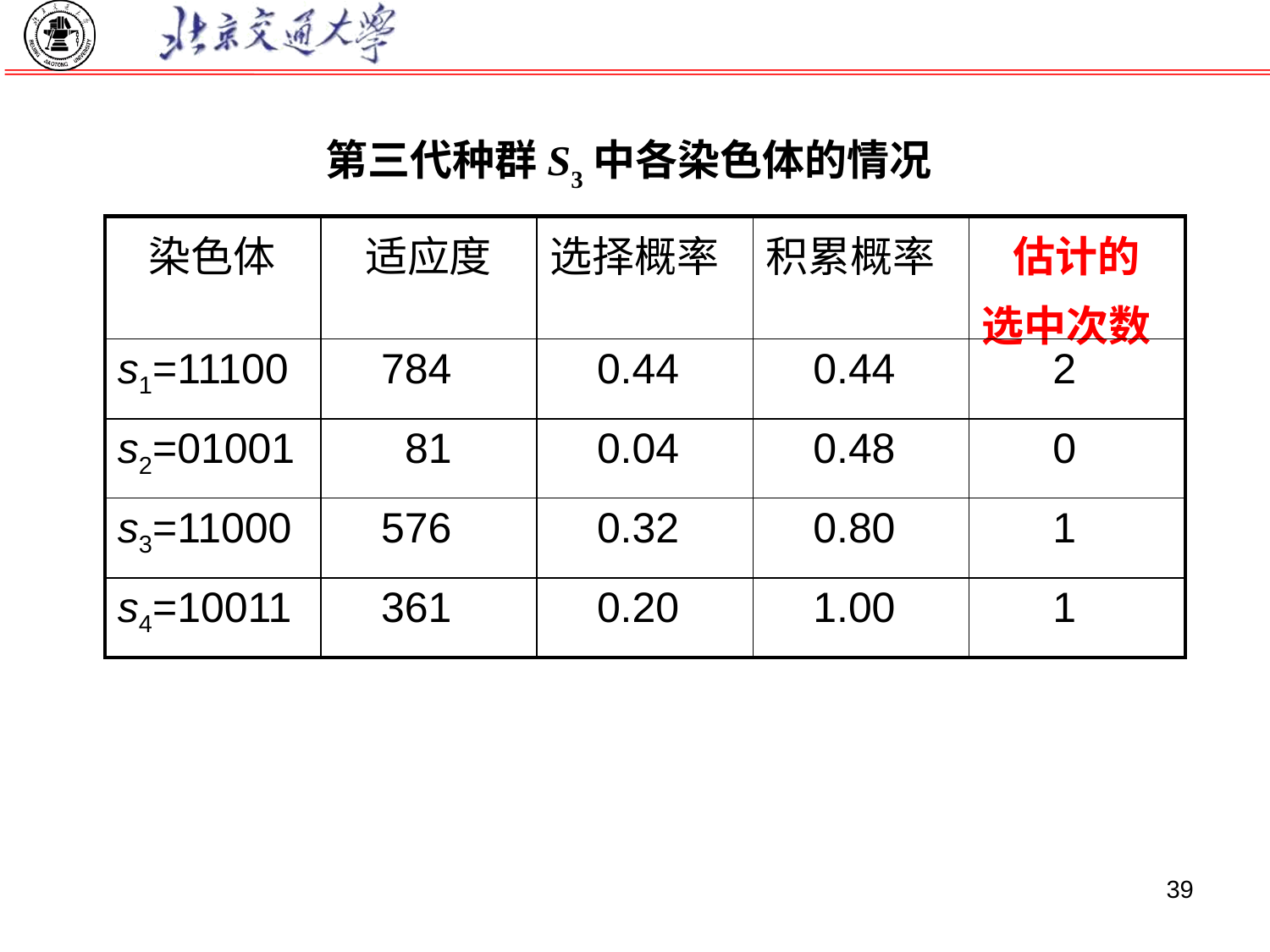

第三代种群S3中各染色体的情况
| 染色体 | 适应度 | 选择概率 | 积累概率 | 估计的 选中次数 |
| --- | --- | --- | --- | --- |
| s1=11100 | 784 | 0.44 | 0.44 | 2 |
| s2=01001 | 81 | 0.04 | 0.48 | 0 |
| s3=11000 | 576 | 0.32 | 0.80 | 1 |
| s4=10011 | 361 | 0.20 | 1.00 | 1 |
39